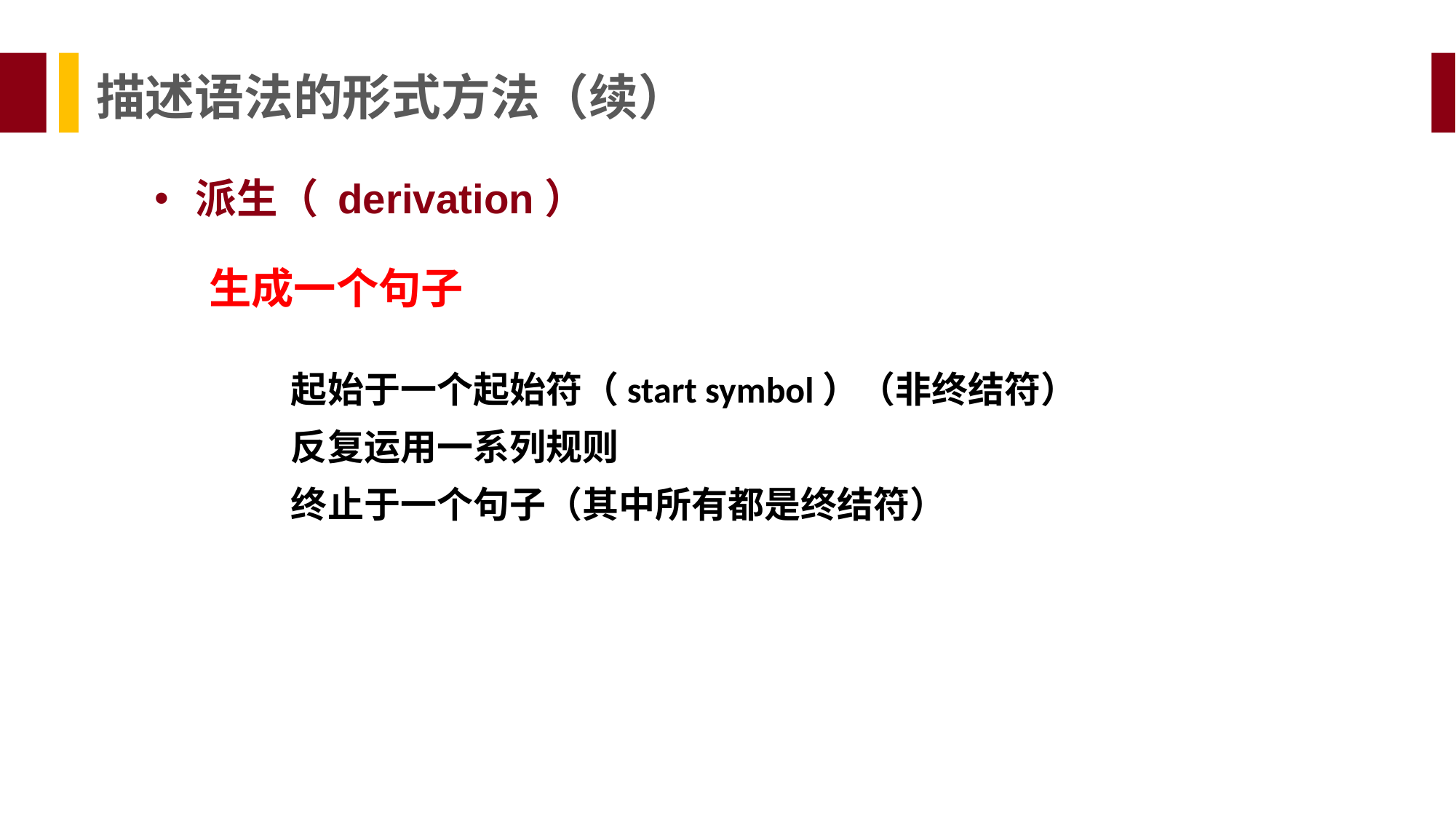

描述语法的形式方法（续）
派生（ derivation）

生成一个句子

	起始于一个起始符（start symbol）（非终结符）
	反复运用一系列规则
	终止于一个句子（其中所有都是终结符）